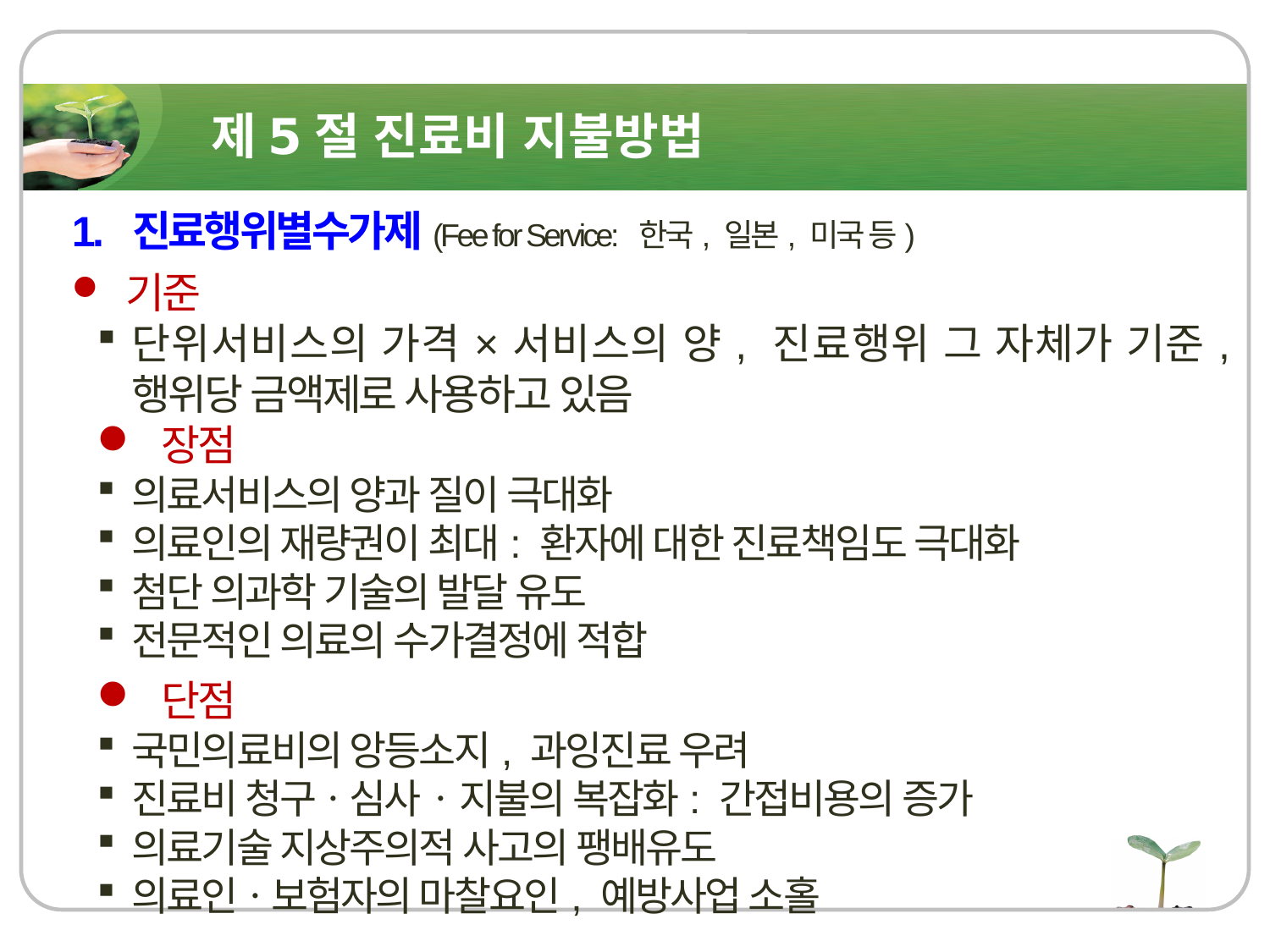

제5절 진료비 지불방법
1.  진료행위별수가제(Fee for Service:  한국, 일본, 미국 등)
 기준
단위서비스의 가격×서비스의 양, 진료행위 그 자체가 기준, 행위당 금액제로 사용하고 있음
 장점
의료서비스의 양과 질이 극대화
의료인의 재량권이 최대: 환자에 대한 진료책임도 극대화
첨단 의과학 기술의 발달 유도
전문적인 의료의 수가결정에 적합
 단점
국민의료비의 앙등소지, 과잉진료 우려
진료비 청구ㆍ심사ㆍ지불의 복잡화: 간접비용의 증가
의료기술 지상주의적 사고의 팽배유도
의료인ㆍ보험자의 마찰요인, 예방사업 소홀